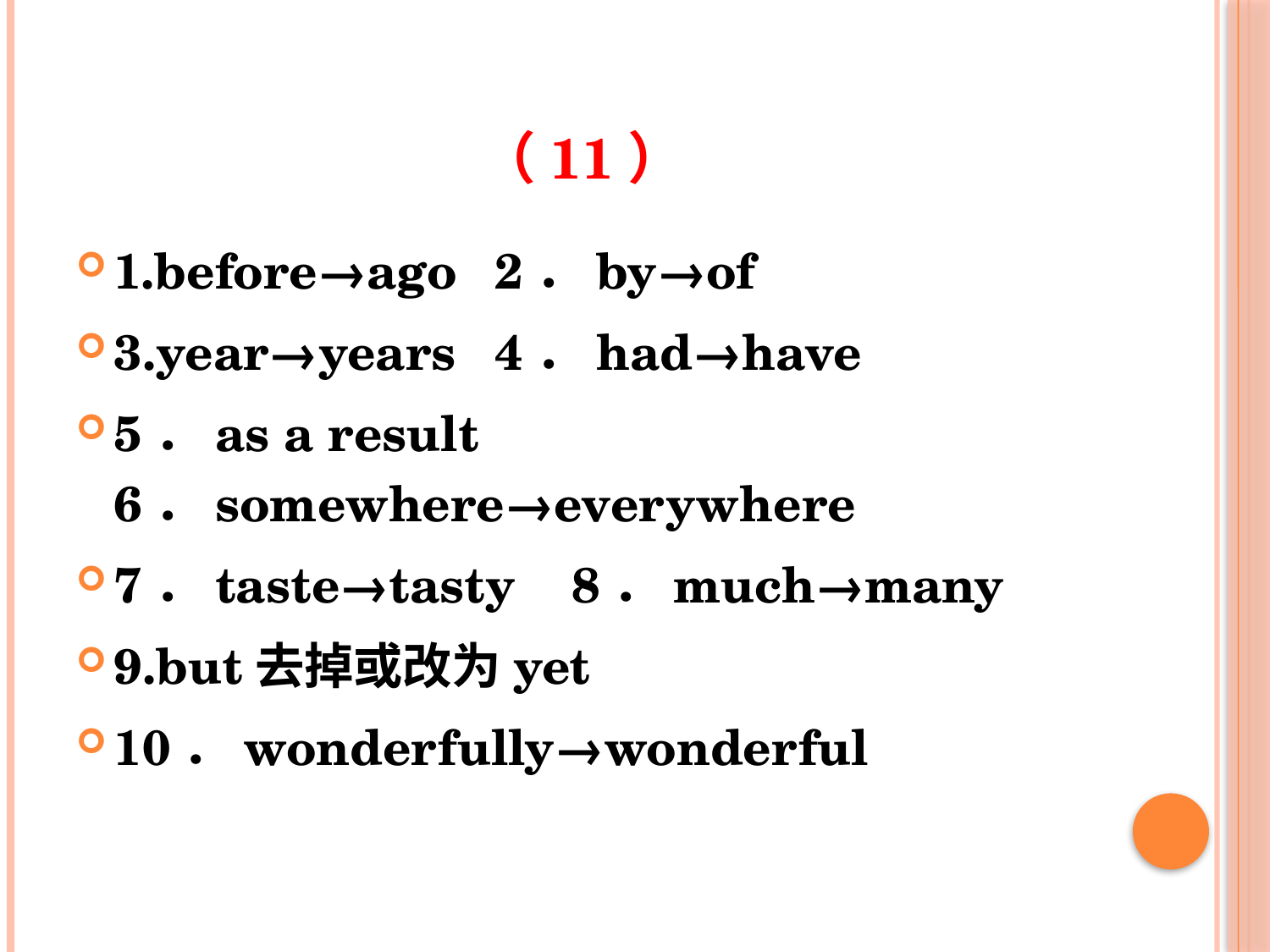

# （11）
1.before→ago 	2．by→of
3.year→years  	4．had→have
5．as a result   6．somewhere→everywhere
7．taste→tasty    8．much→many
9.but去掉或改为yet
10．wonderfully→wonderful